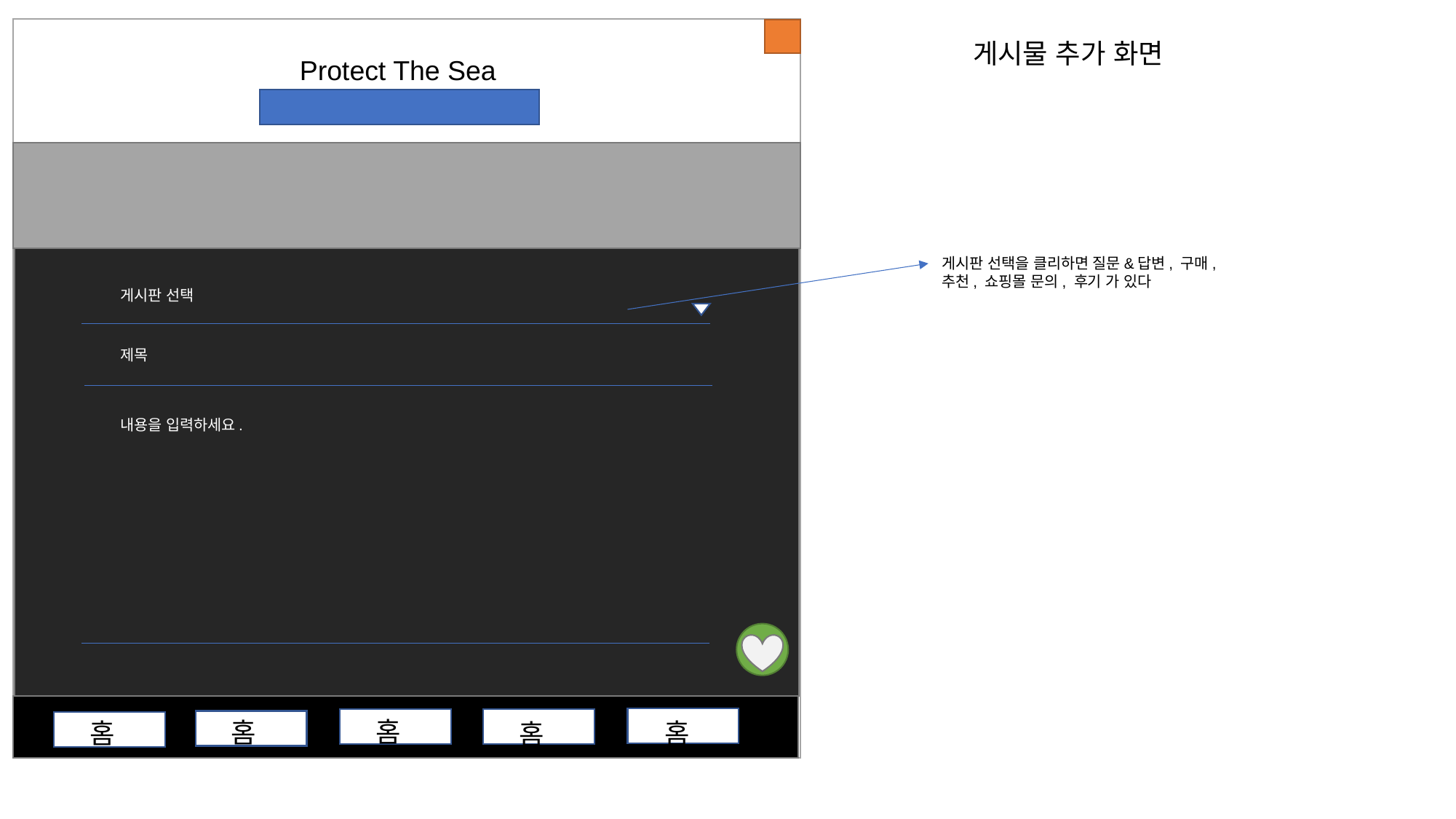

게시물 추가 화면
Protect The Sea

게시판 선택을 클리하면 질문&답변, 구매, 추천, 쇼핑몰 문의, 후기 가 있다

게시판 선택

제목

내용을 입력하세요.

   홈
   홈
   홈
   홈

   홈